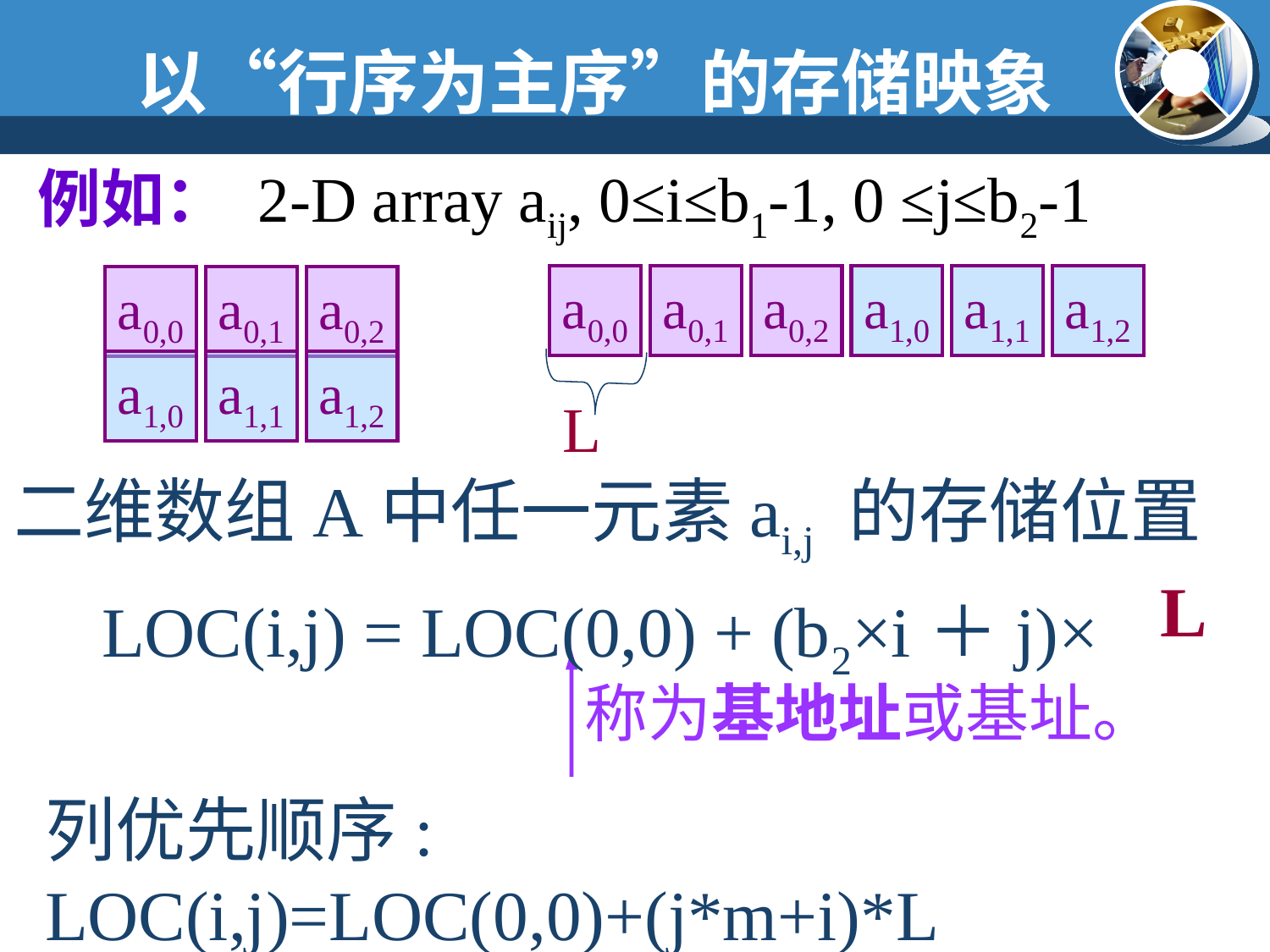

以“行序为主序”的存储映象
例如： 2-D array aij, 0≤i≤b1-1, 0 ≤j≤b2-1
a0,0
a0,1
a0,2
a1,0
a1,1
a1,2
a0,0
a0,1
a0,2

a1,0
a1,1
a1,2
L
二维数组A中任一元素ai,j 的存储位置
     LOC(i,j) = LOC(0,0) + (b2×i＋j)×
 L

称为基地址或基址。
列优先顺序:
LOC(i,j)=LOC(0,0)+(j*m+i)*L